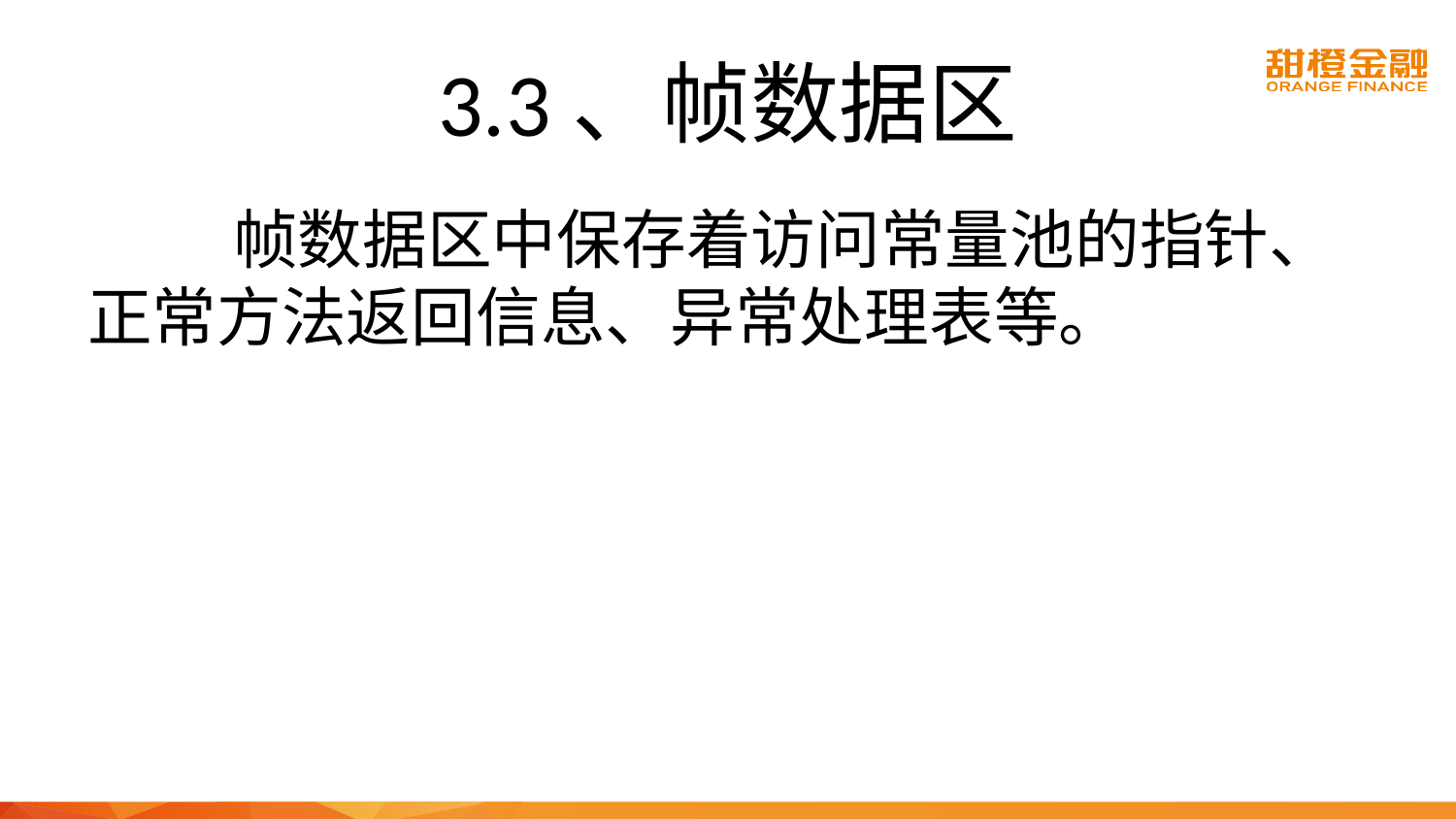

# 3.3、帧数据区
	帧数据区中保存着访问常量池的指针、正常方法返回信息、异常处理表等。